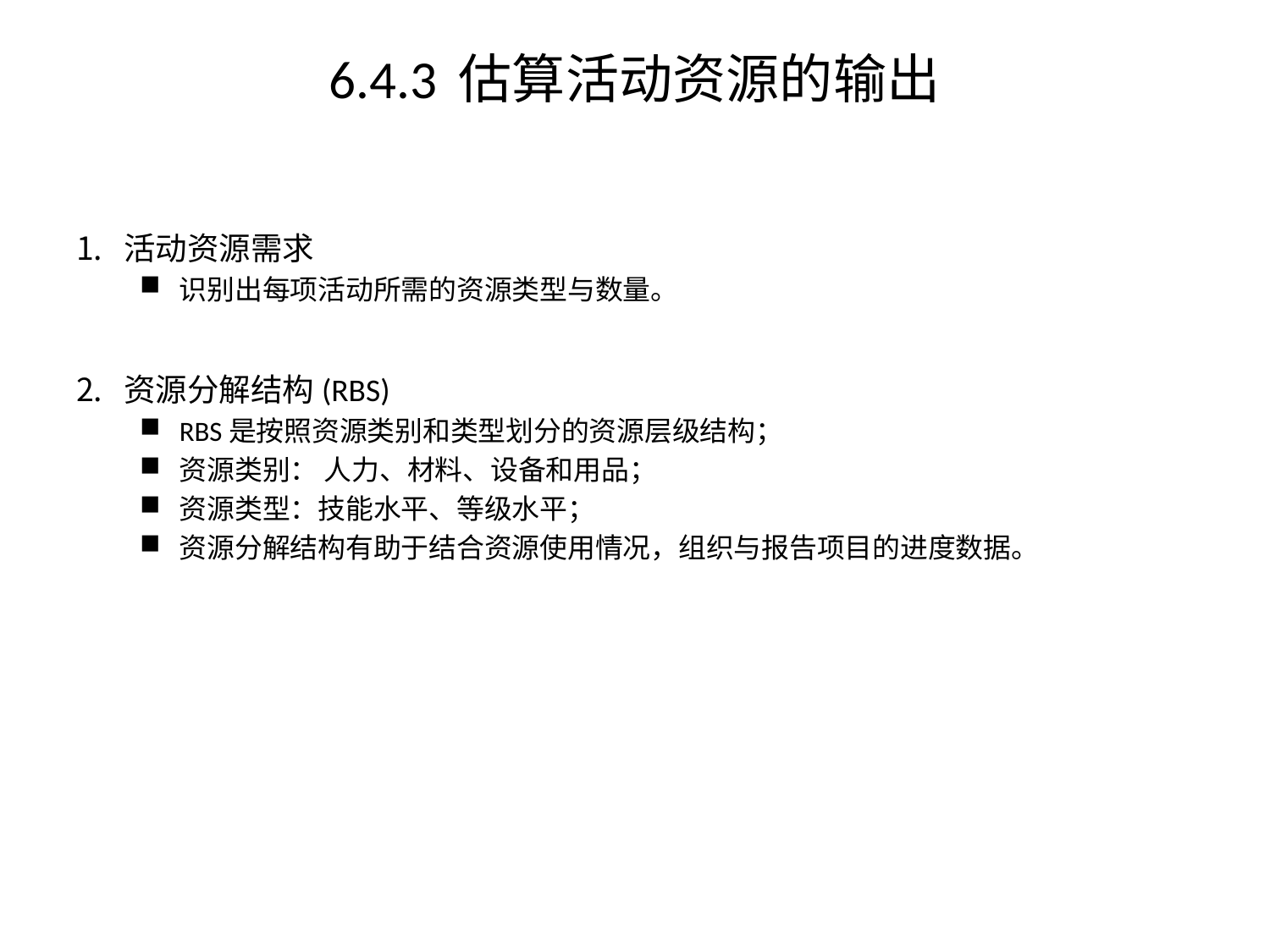

# 6.4.3 估算活动资源的输出
活动资源需求
识别出每项活动所需的资源类型与数量。

资源分解结构(RBS)
RBS是按照资源类别和类型划分的资源层级结构；
资源类别： 人力、材料、设备和用品；
资源类型：技能水平、等级水平；
资源分解结构有助于结合资源使用情况，组织与报告项目的进度数据。